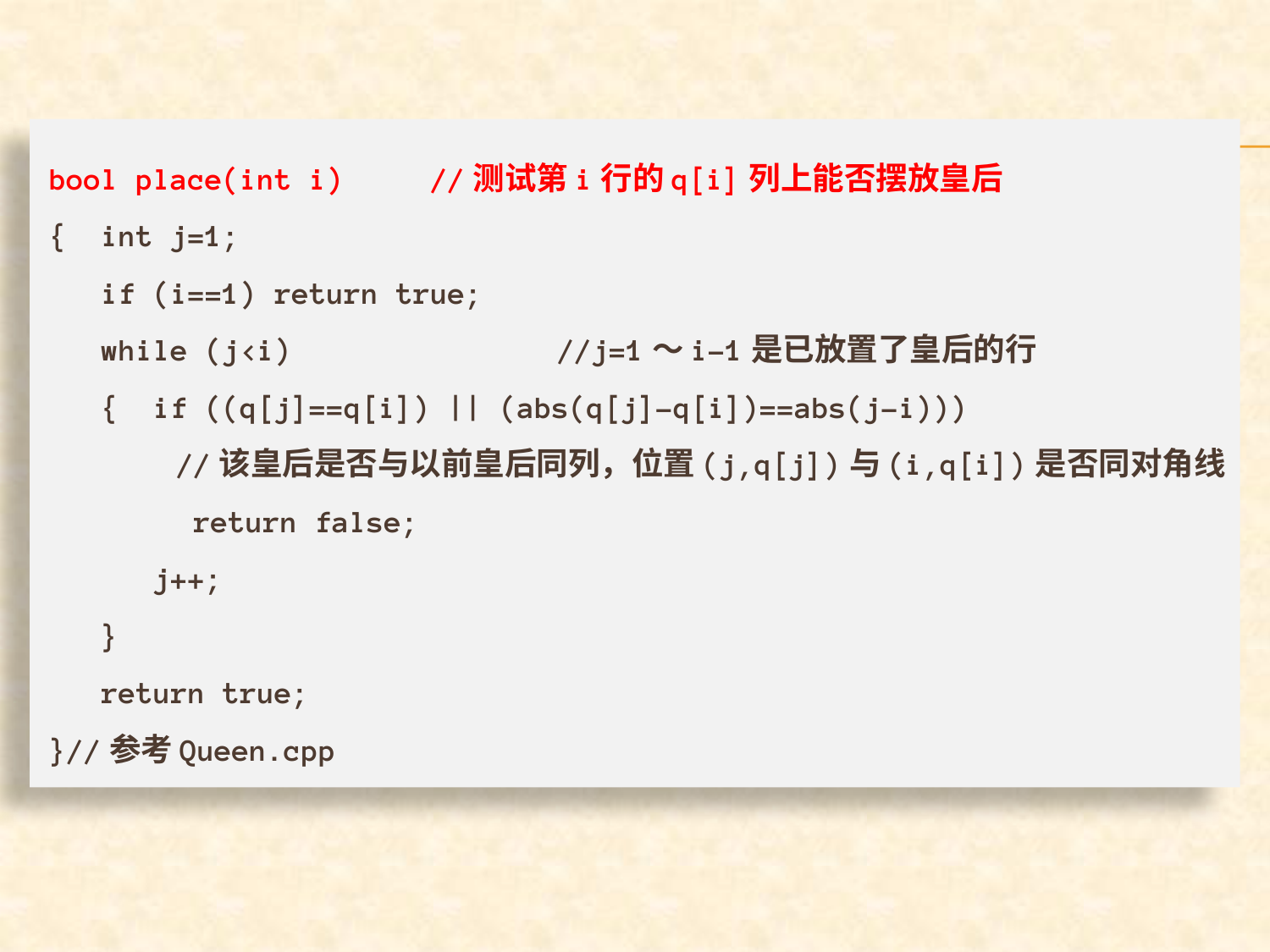

bool place(int i)	//测试第i行的q[i]列上能否摆放皇后
{  int j=1;
   if (i==1) return true;
   while (j<i)			//j=1～i-1是已放置了皇后的行
   {  if ((q[j]==q[i]) || (abs(q[j]-q[i])==abs(j-i)))
	//该皇后是否与以前皇后同列，位置(j,q[j])与(i,q[i])是否同对角线
	 return false;
      j++;
   }
   return true;
}//参考Queen.cpp